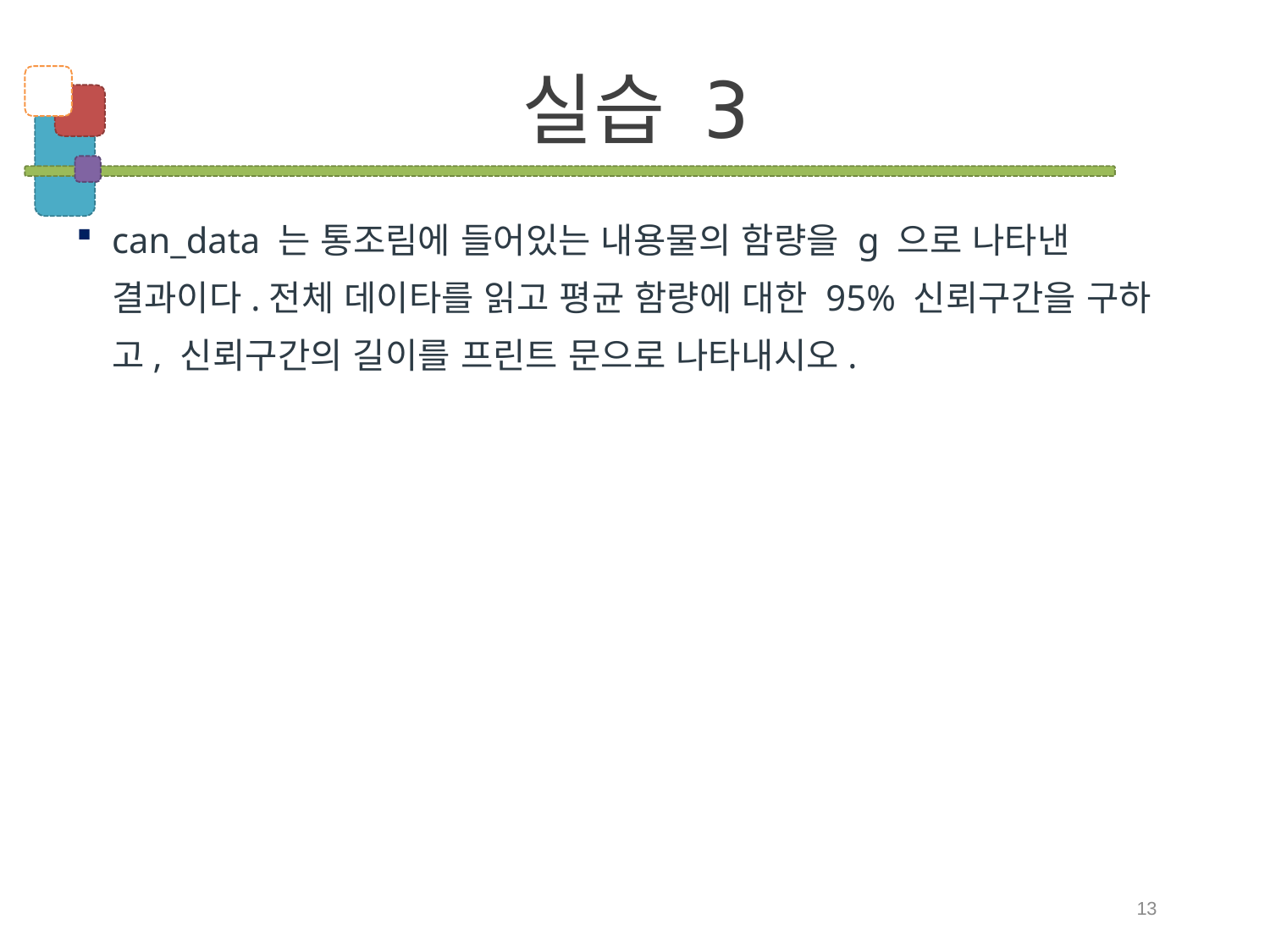

# 실습 3
can_data 는 통조림에 들어있는 내용물의 함량을 g 으로 나타낸 결과이다.전체 데이타를 읽고 평균 함량에 대한 95% 신뢰구간을 구하고, 신뢰구간의 길이를 프린트 문으로 나타내시오.

13